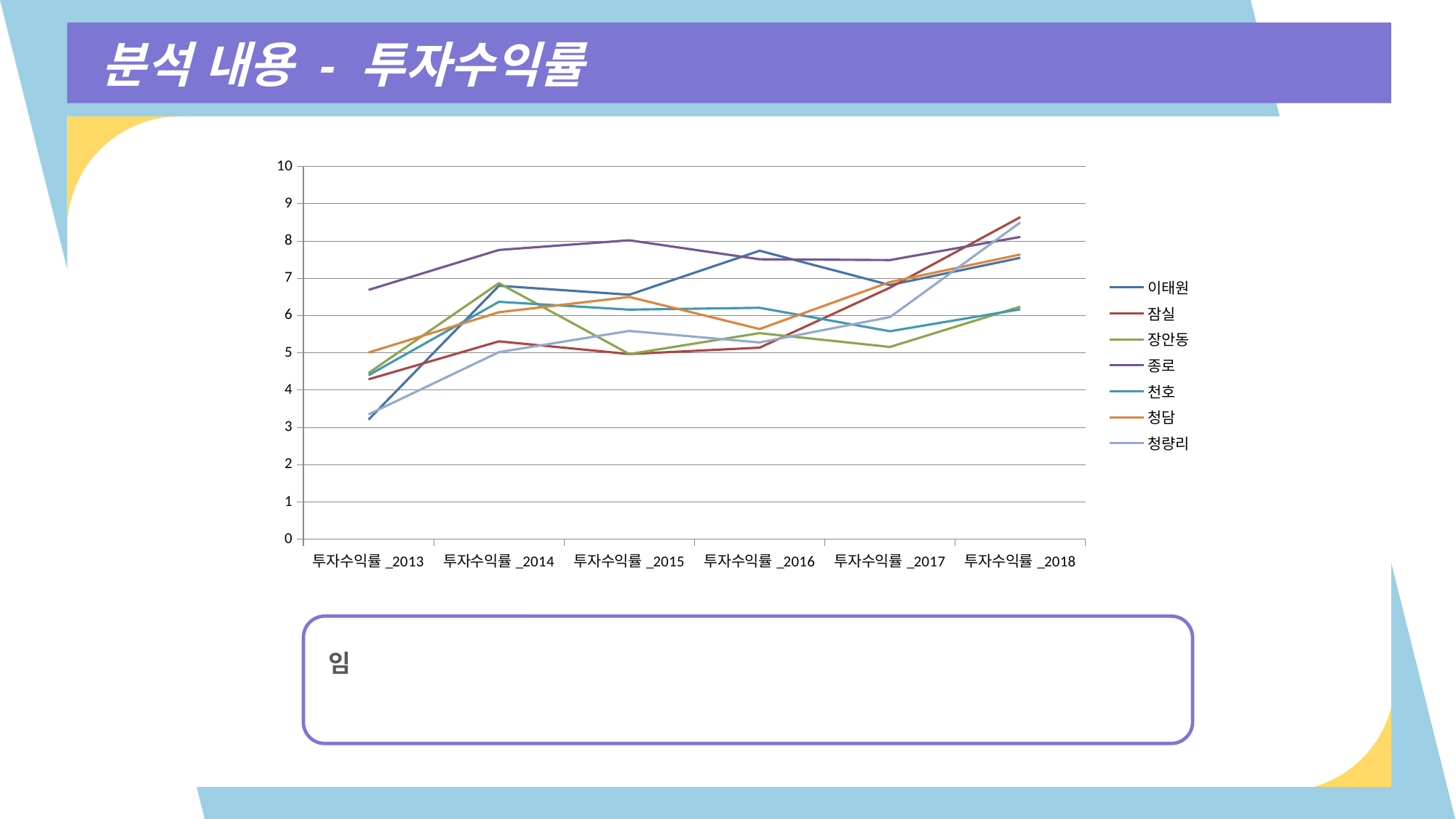

분석 내용 - 투자수익률

### Chart

| Category | 이태원 | 잠실 | 장안동 | 종로 | 천호 | 청담 | 청량리 |
|---|---|---|---|---|---|---|---|
| 투자수익률_2013 | 3.21 | 4.29 | 4.46 | 6.69 | 4.4 | 5.01 | 3.35 |
| 투자수익률_2014 | 6.8 | 5.31 | 6.87 | 7.76 | 6.37 | 6.09 | 5.02 |
| 투자수익률_2015 | 6.56 | 4.97 | 4.97 | 8.02 | 6.16 | 6.5 | 5.59 |
| 투자수익률_2016 | 7.74 | 5.14 | 5.53 | 7.51 | 6.21 | 5.64 | 5.28 |
| 투자수익률_2017 | 6.82 | 6.75 | 5.16 | 7.49 | 5.58 | 6.9 | 5.96 |
| 투자수익률_2018 | 7.55 | 8.64 | 6.24 | 8.11 | 6.17 | 7.64 | 8.5 |
임